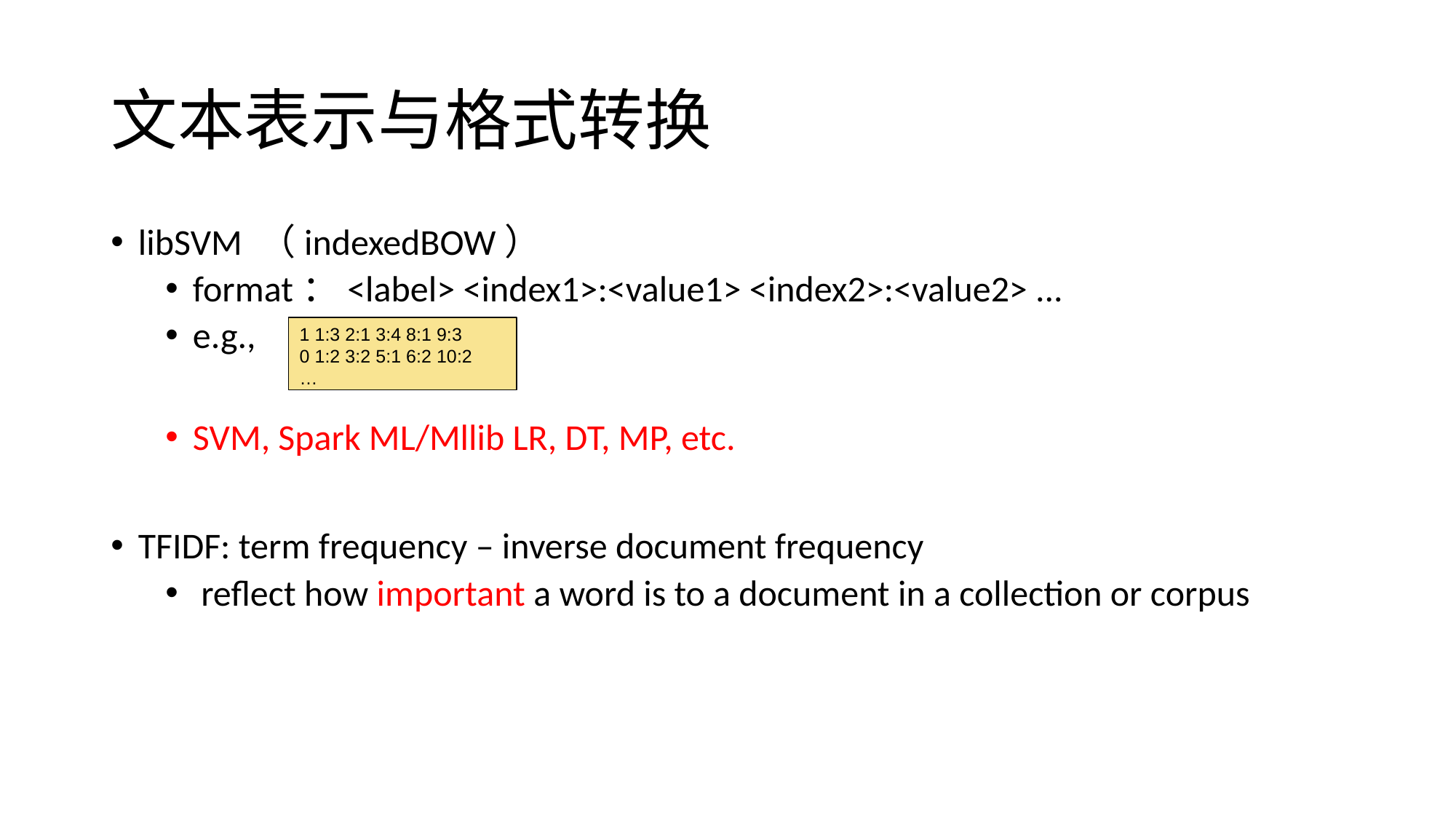

# 文本表示与格式转换
libSVM （indexedBOW）
format：<label> <index1>:<value1> <index2>:<value2> ...
e.g.,

SVM, Spark ML/Mllib LR, DT, MP, etc.

TFIDF: term frequency – inverse document frequency
 reflect how important a word is to a document in a collection or corpus

1 1:3 2:1 3:4 8:1 9:3
0 1:2 3:2 5:1 6:2 10:2
…